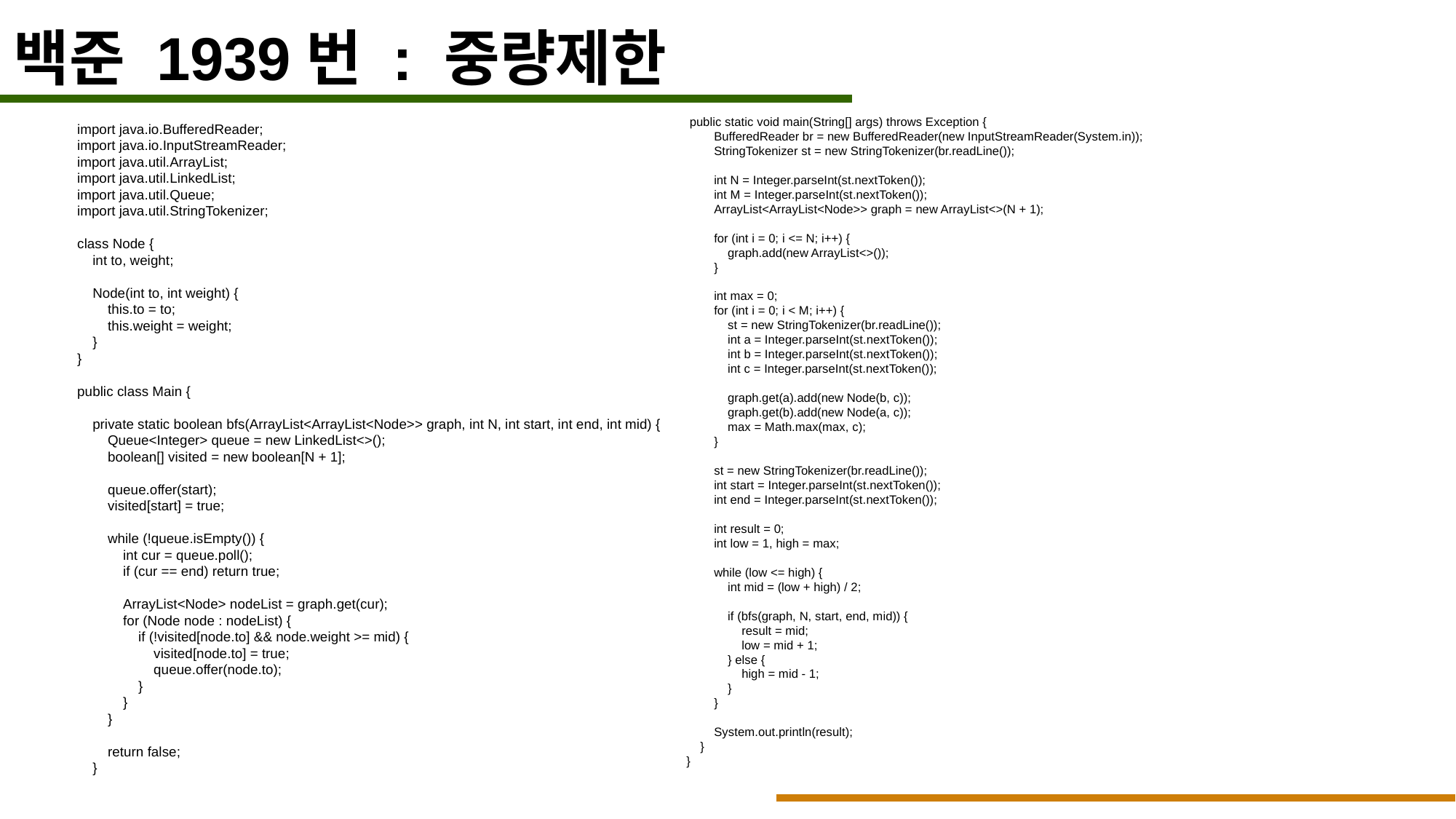

백준 1939번 : 중량제한

import java.io.BufferedReader;
import java.io.InputStreamReader;
import java.util.ArrayList;
import java.util.LinkedList;
import java.util.Queue;
import java.util.StringTokenizer;

class Node {
    int to, weight;

    Node(int to, int weight) {
        this.to = to;
        this.weight = weight;
    }
}

public class Main {

    private static boolean bfs(ArrayList<ArrayList<Node>> graph, int N, int start, int end, int mid) {
        Queue<Integer> queue = new LinkedList<>();
        boolean[] visited = new boolean[N + 1];

        queue.offer(start);
        visited[start] = true;

        while (!queue.isEmpty()) {
            int cur = queue.poll();
            if (cur == end) return true;

            ArrayList<Node> nodeList = graph.get(cur);
            for (Node node : nodeList) {
                if (!visited[node.to] && node.weight >= mid) {
                    visited[node.to] = true;
                    queue.offer(node.to);
                }
            }
        }

        return false;
    }

 public static void main(String[] args) throws Exception {
        BufferedReader br = new BufferedReader(new InputStreamReader(System.in));
        StringTokenizer st = new StringTokenizer(br.readLine());

        int N = Integer.parseInt(st.nextToken());
        int M = Integer.parseInt(st.nextToken());
        ArrayList<ArrayList<Node>> graph = new ArrayList<>(N + 1);

        for (int i = 0; i <= N; i++) {
            graph.add(new ArrayList<>());
        }

        int max = 0;
        for (int i = 0; i < M; i++) {
            st = new StringTokenizer(br.readLine());
            int a = Integer.parseInt(st.nextToken());
            int b = Integer.parseInt(st.nextToken());
            int c = Integer.parseInt(st.nextToken());

            graph.get(a).add(new Node(b, c));
            graph.get(b).add(new Node(a, c));
            max = Math.max(max, c);
        }

        st = new StringTokenizer(br.readLine());
        int start = Integer.parseInt(st.nextToken());
        int end = Integer.parseInt(st.nextToken());

        int result = 0;
        int low = 1, high = max;

        while (low <= high) {
            int mid = (low + high) / 2;

            if (bfs(graph, N, start, end, mid)) {
                result = mid;
                low = mid + 1;
            } else {
                high = mid - 1;
            }
        }

        System.out.println(result);
    }
}